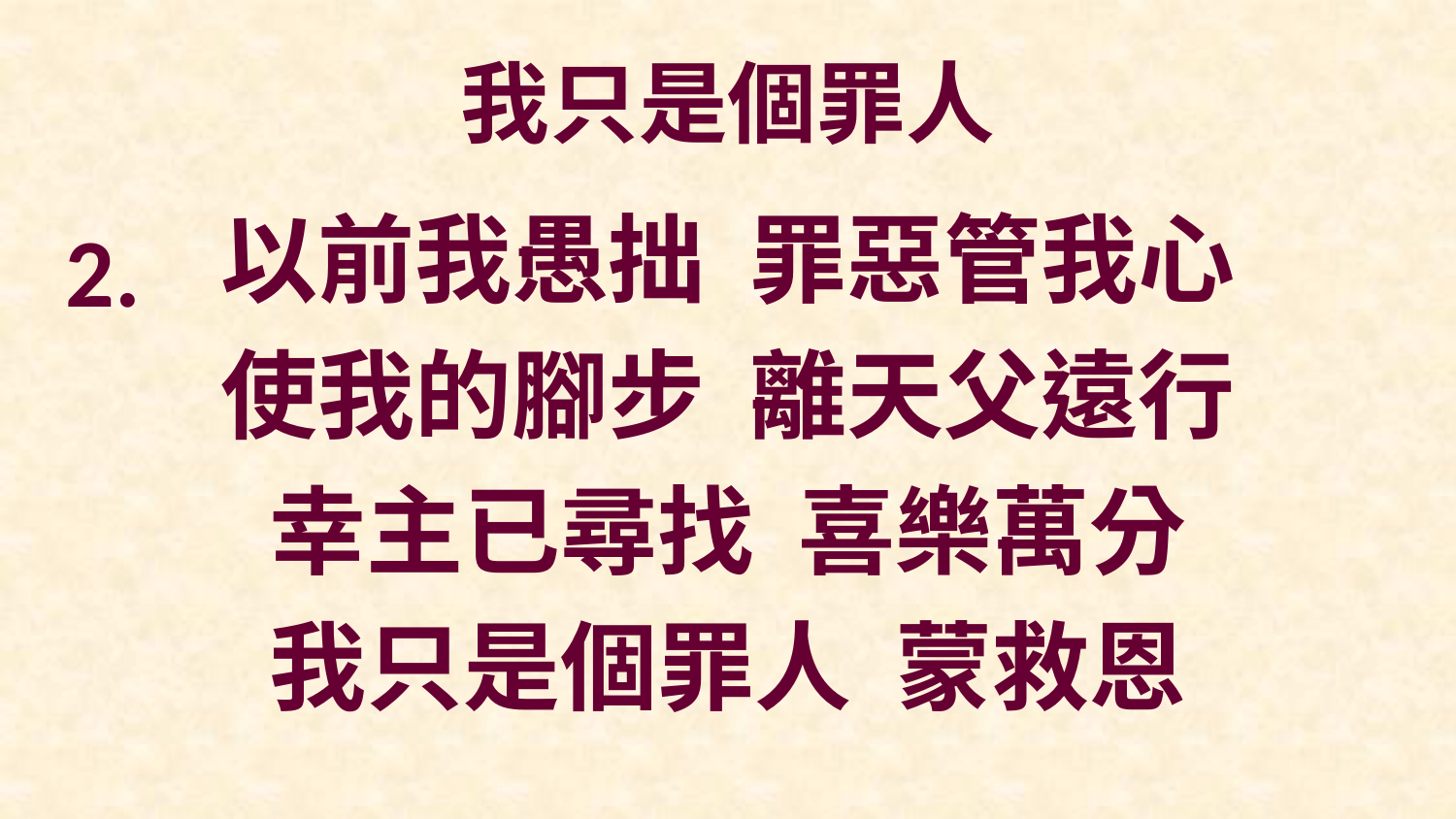

# 我只是個罪人
以前我愚拙  罪惡管我心
使我的腳步  離天父遠行
幸主已尋找  喜樂萬分
我只是個罪人  蒙救恩
2.